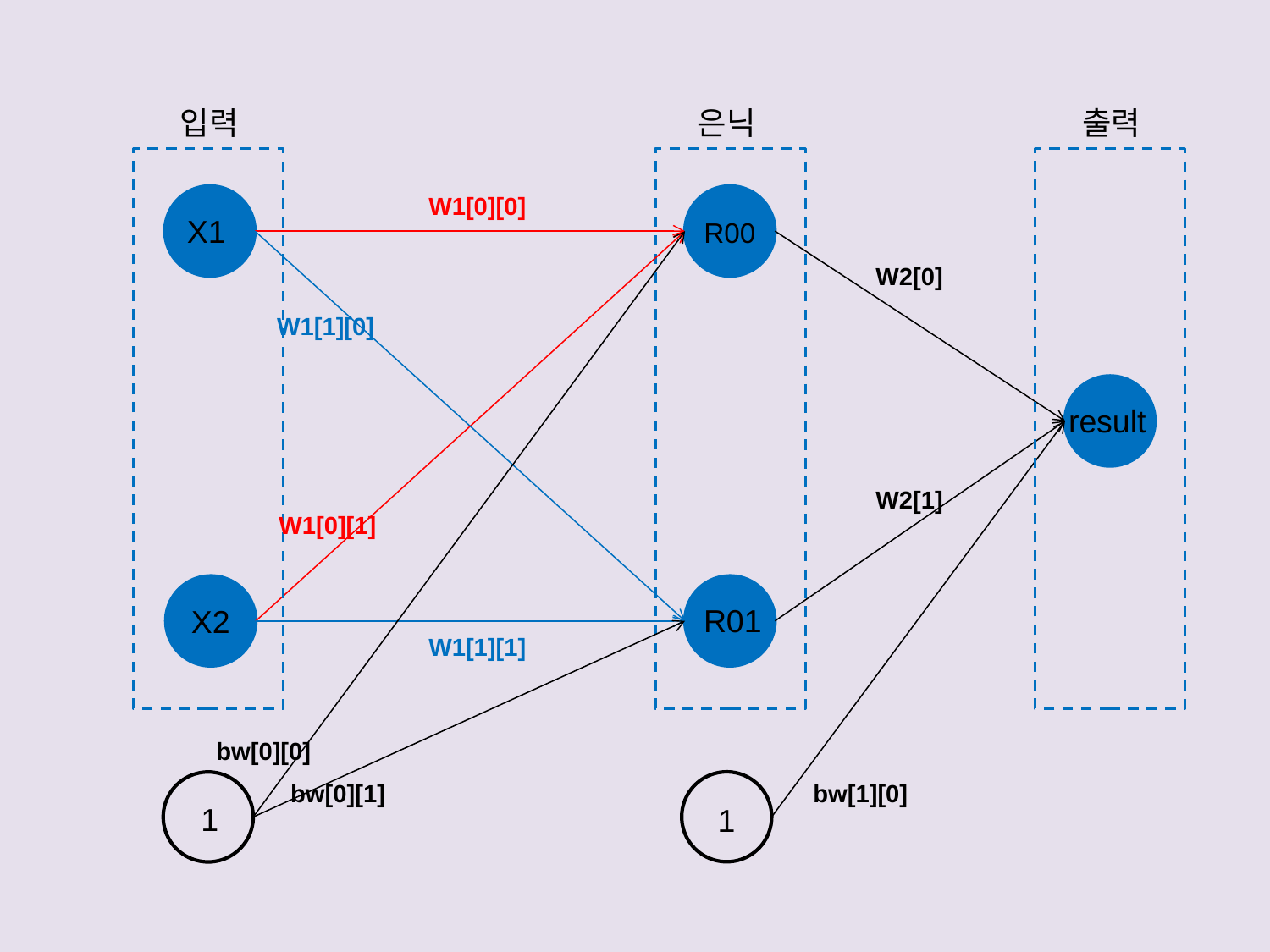

입력
은닉
출력

W1[0][0]

X1
R00
W2[0]
W1[1][0]

result
W2[1]
W1[0][1]

R01
X2
W1[1][1]
bw[0][0]
bw[1][0]
bw[0][1]

1
1